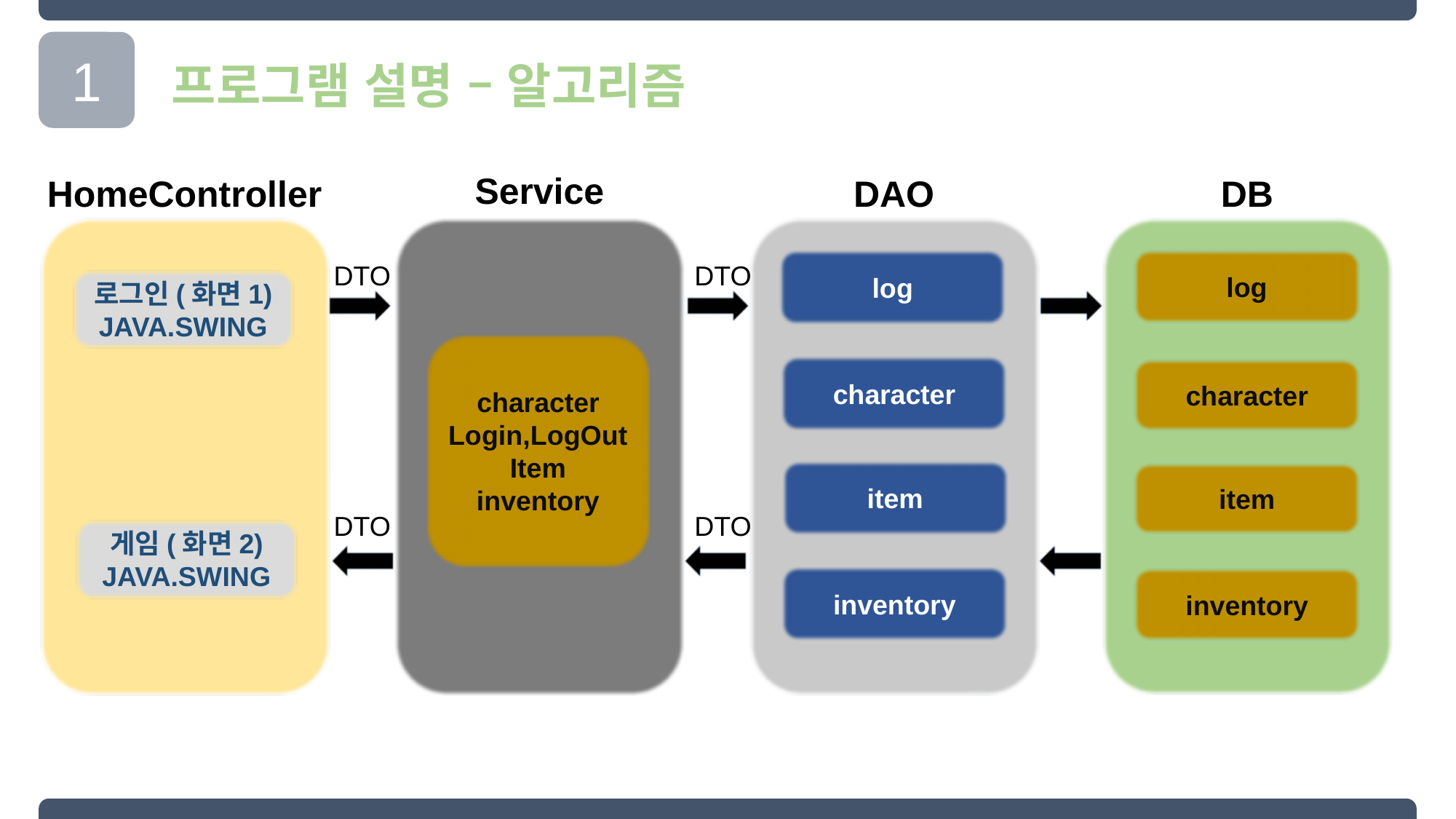

1
프로그램 설명 – 알고리즘
Service
DAO
DB
HomeController

log
log
DTO
DTO
로그인(화면1)
JAVA.SWING

character
Login,LogOut
Item
inventory
character
character
item
item
DTO
DTO
게임(화면2)
JAVA.SWING

inventory
inventory